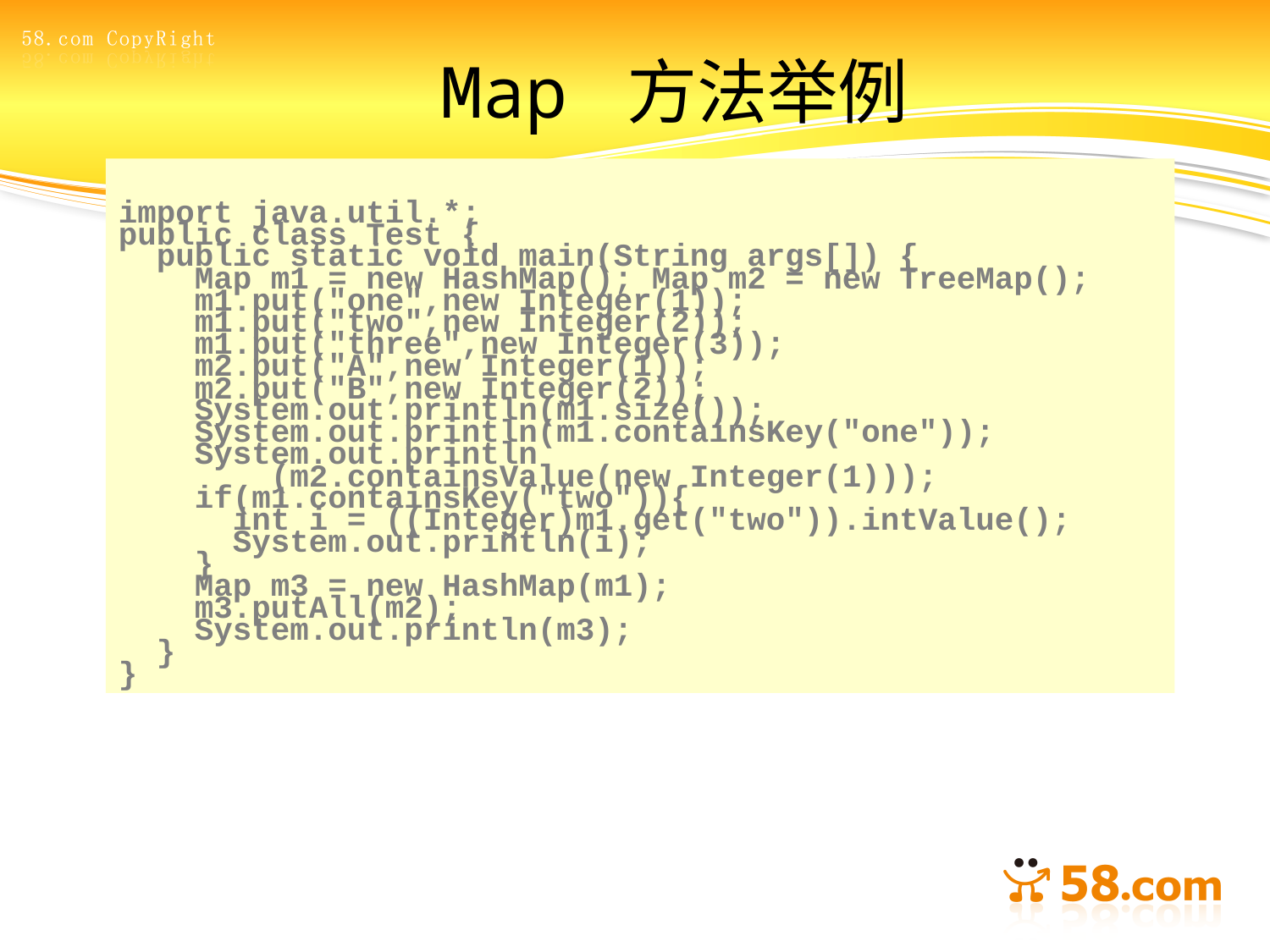

# Map 方法举例

import java.util.*;
public class Test {
  public static void main(String args[]) {
    Map m1 = new HashMap(); Map m2 = new TreeMap();
    m1.put("one",new Integer(1));
    m1.put("two",new Integer(2));
    m1.put("three",new Integer(3));
    m2.put("A",new Integer(1));
    m2.put("B",new Integer(2));
    System.out.println(m1.size());
    System.out.println(m1.containsKey("one"));
    System.out.println
        (m2.containsValue(new Integer(1)));
    if(m1.containsKey("two")){
      int i = ((Integer)m1.get("two")).intValue();
      System.out.println(i);
    }
    Map m3 = new HashMap(m1);
    m3.putAll(m2);
    System.out.println(m3);
  }
}